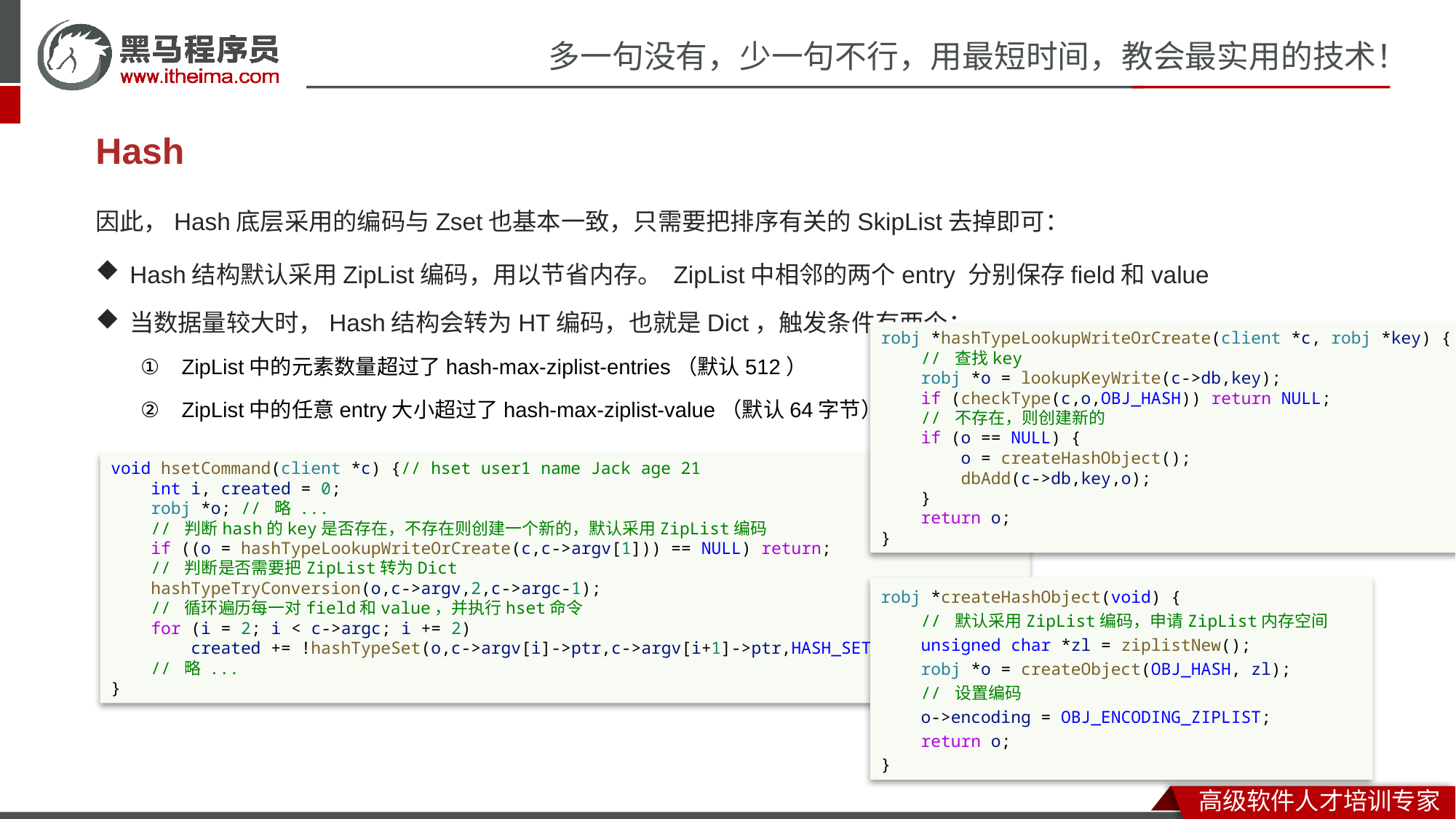

int hashTypeSet(robj *o, sds field, sds value, int flags) {
    int update = 0;
    // 判断是否为ZipList编码
    if (o->encoding == OBJ_ENCODING_ZIPLIST) {
        unsigned char *zl, *fptr, *vptr;
        zl = o->ptr;
        // 查询head指针
        fptr = ziplistIndex(zl, ZIPLIST_HEAD);
        if (fptr != NULL) { // head不为空，说明ZipList不为空，开始查找key
            fptr = ziplistFind(zl, fptr, (unsigned char*)field, sdslen(field), 1);
            if (fptr != NULL) {// 判断是否存在，如果已经存在则更新
                update = 1;
                zl = ziplistReplace(zl, vptr, (unsigned char*)value,
                        sdslen(value));
            }
        }
        // 不存在，则直接push
        if (!update) { // 依次push新的field和value到ZipList的尾部
            zl = ziplistPush(zl, (unsigned char*)field, sdslen(field),
                    ZIPLIST_TAIL);
            zl = ziplistPush(zl, (unsigned char*)value, sdslen(value),
                    ZIPLIST_TAIL);
        }
        o->ptr = zl;
        /* 插入了新元素，检查list长度是否超出，超出则转为HT */
        if (hashTypeLength(o) > server.hash_max_ziplist_entries)
            hashTypeConvert(o, OBJ_ENCODING_HT);
    } else if (o->encoding == OBJ_ENCODING_HT) {
        // HT编码，直接插入或覆盖
    } else {
        serverPanic("Unknown hash encoding");
    }
    return update;
}
# Hash
因此，Hash底层采用的编码与Zset也基本一致，只需要把排序有关的SkipList去掉即可：
Hash结构默认采用ZipList编码，用以节省内存。 ZipList中相邻的两个entry 分别保存field和value
当数据量较大时，Hash结构会转为HT编码，也就是Dict，触发条件有两个：
ZipList中的元素数量超过了hash-max-ziplist-entries（默认512）
ZipList中的任意entry大小超过了hash-max-ziplist-value（默认64字节）
void hashTypeTryConversion(robj *o, robj **argv, int start, int end) {
    int i;
    size_t sum = 0;
    // 本来就不是ZipList编码，什么都不用做了
    if (o->encoding != OBJ_ENCODING_ZIPLIST) return;
    // 依次遍历命令中的field、value参数
    for (i = start; i <= end; i++) {
        if (!sdsEncodedObject(argv[i]))
            continue;
        size_t len = sdslen(argv[i]->ptr);
        // 如果field或value超过hash_max_ziplist_value，则转为HT
        if (len > server.hash_max_ziplist_value) {
            hashTypeConvert(o, OBJ_ENCODING_HT);
            return;
        }
        sum += len;
    }// ziplist大小超过1G，也转为HT
    if (!ziplistSafeToAdd(o->ptr, sum))
        hashTypeConvert(o, OBJ_ENCODING_HT);
}
robj *hashTypeLookupWriteOrCreate(client *c, robj *key) {
    // 查找key
    robj *o = lookupKeyWrite(c->db,key);
    if (checkType(c,o,OBJ_HASH)) return NULL;
    // 不存在，则创建新的
    if (o == NULL) {
        o = createHashObject();
        dbAdd(c->db,key,o);
    }
    return o;
}
void hsetCommand(client *c) {// hset user1 name Jack age 21
    int i, created = 0;
    robj *o; // 略 ...
    // 判断hash的key是否存在，不存在则创建一个新的，默认采用ZipList编码
    if ((o = hashTypeLookupWriteOrCreate(c,c->argv[1])) == NULL) return;
    // 判断是否需要把ZipList转为Dict
    hashTypeTryConversion(o,c->argv,2,c->argc-1);
    // 循环遍历每一对field和value，并执行hset命令
    for (i = 2; i < c->argc; i += 2)
        created += !hashTypeSet(o,c->argv[i]->ptr,c->argv[i+1]->ptr,HASH_SET_COPY);
    // 略 ...
}
robj *createHashObject(void) {
    // 默认采用ZipList编码，申请ZipList内存空间
    unsigned char *zl = ziplistNew();
    robj *o = createObject(OBJ_HASH, zl);
    // 设置编码
    o->encoding = OBJ_ENCODING_ZIPLIST;
    return o;
}